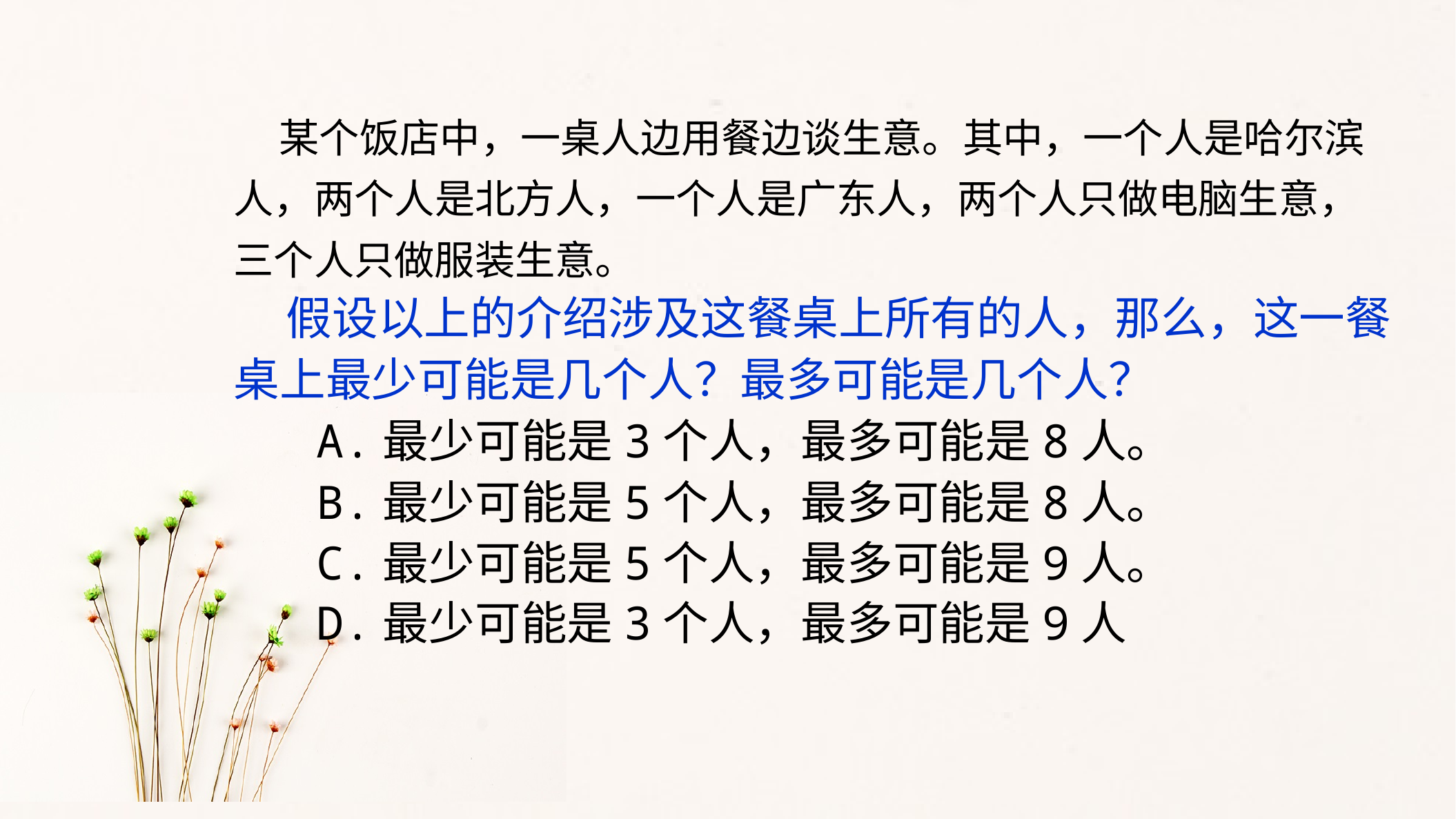

某个饭店中，一桌人边用餐边谈生意。其中，一个人是哈尔滨人，两个人是北方人，一个人是广东人，两个人只做电脑生意，三个人只做服装生意。
    假设以上的介绍涉及这餐桌上所有的人，那么，这一餐桌上最少可能是几个人？最多可能是几个人？
   A.最少可能是3个人，最多可能是8人。
   B.最少可能是5个人，最多可能是8人。
   C.最少可能是5个人，最多可能是9人。
   D.最少可能是3个人，最多可能是9人